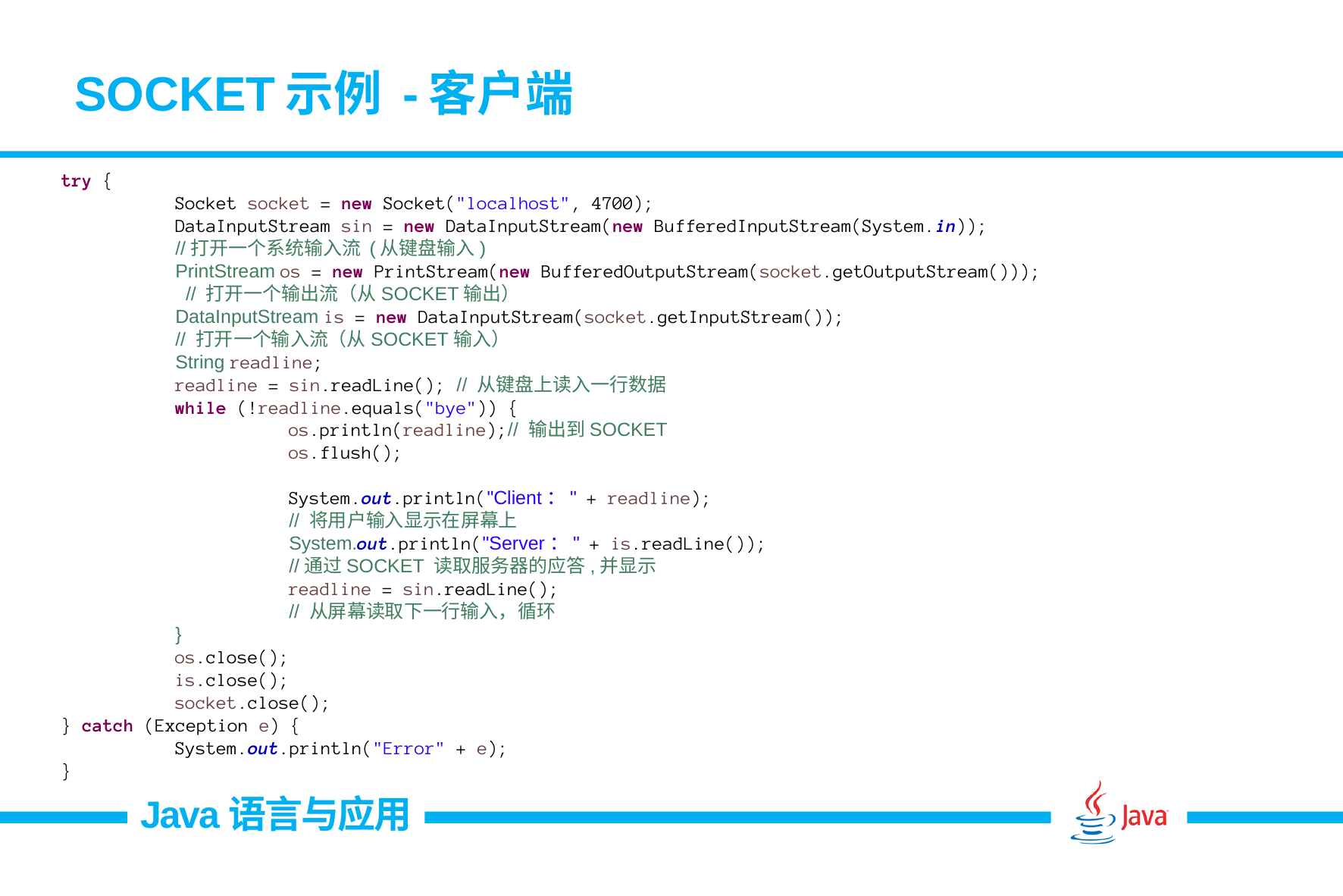

# SOCKET示例 -客户端
try {	Socket socket = new Socket("localhost", 4700);	DataInputStream sin = new DataInputStream(new BufferedInputStream(System.in));	//打开一个系统输入流 (从键盘输入)	PrintStream os = new PrintStream(new BufferedOutputStream(socket.getOutputStream()));	 // 打开一个输出流（从SOCKET输出）	DataInputStream is = new DataInputStream(socket.getInputStream());	// 打开一个输入流（从SOCKET输入）	String readline;	readline = sin.readLine(); // 从键盘上读入一行数据	while (!readline.equals("bye")) {		os.println(readline);// 输出到SOCKET		os.flush(); 		System.out.println("Client：" + readline); 		// 将用户输入显示在屏幕上		System.out.println("Server：" + is.readLine());		//通过SOCKET 读取服务器的应答,并显示		readline = sin.readLine();		// 从屏幕读取下一行输入，循环	}	os.close();	is.close();	socket.close();} catch (Exception e) {	System.out.println("Error" + e);}